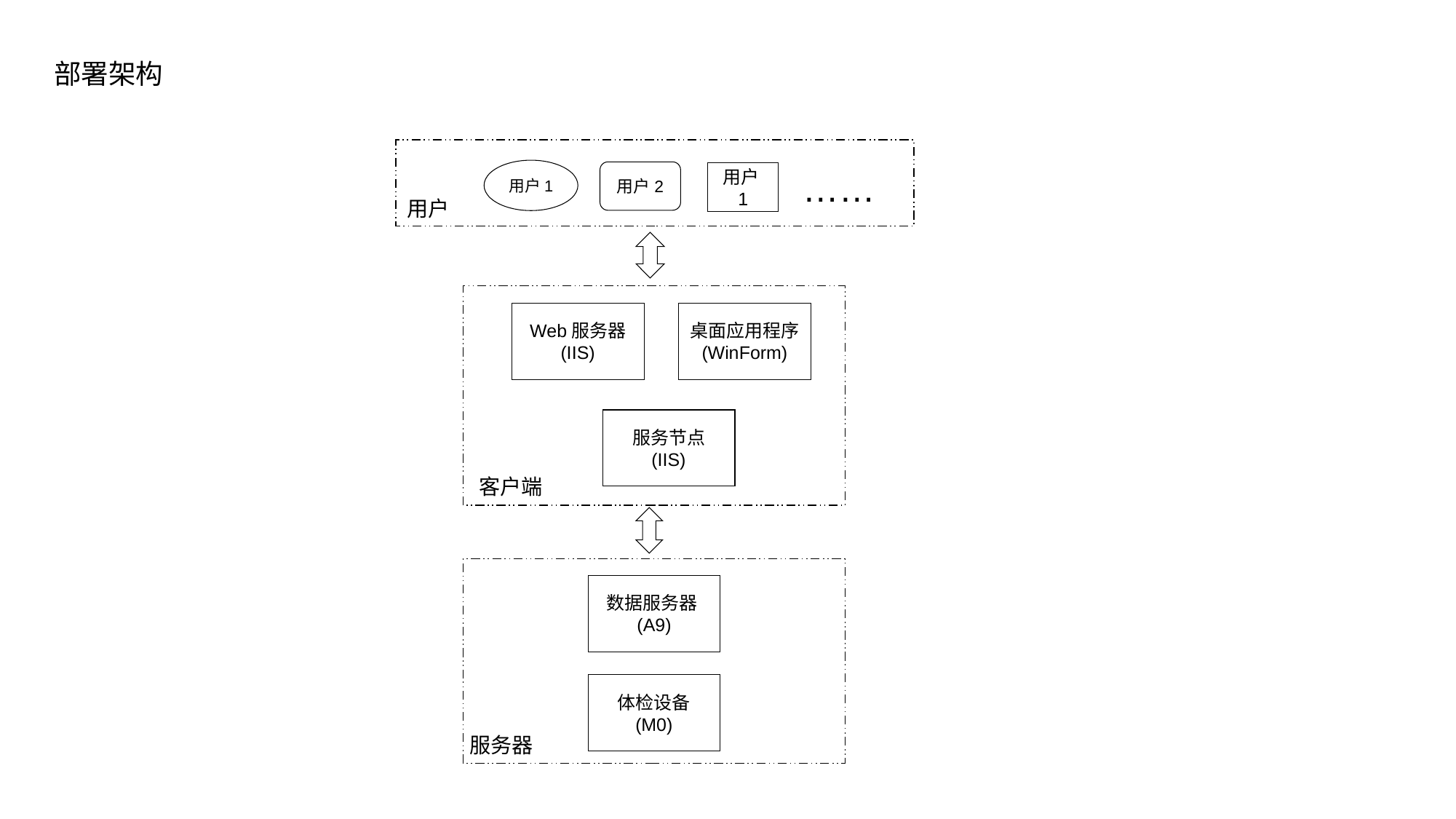

部署架构

用户1
……
用户2
用户1
用户

Web服务器
(IIS)
桌面应用程序
(WinForm)
服务节点
(IIS)
客户端

数据服务器(A9)
体检设备
(M0)
服务器